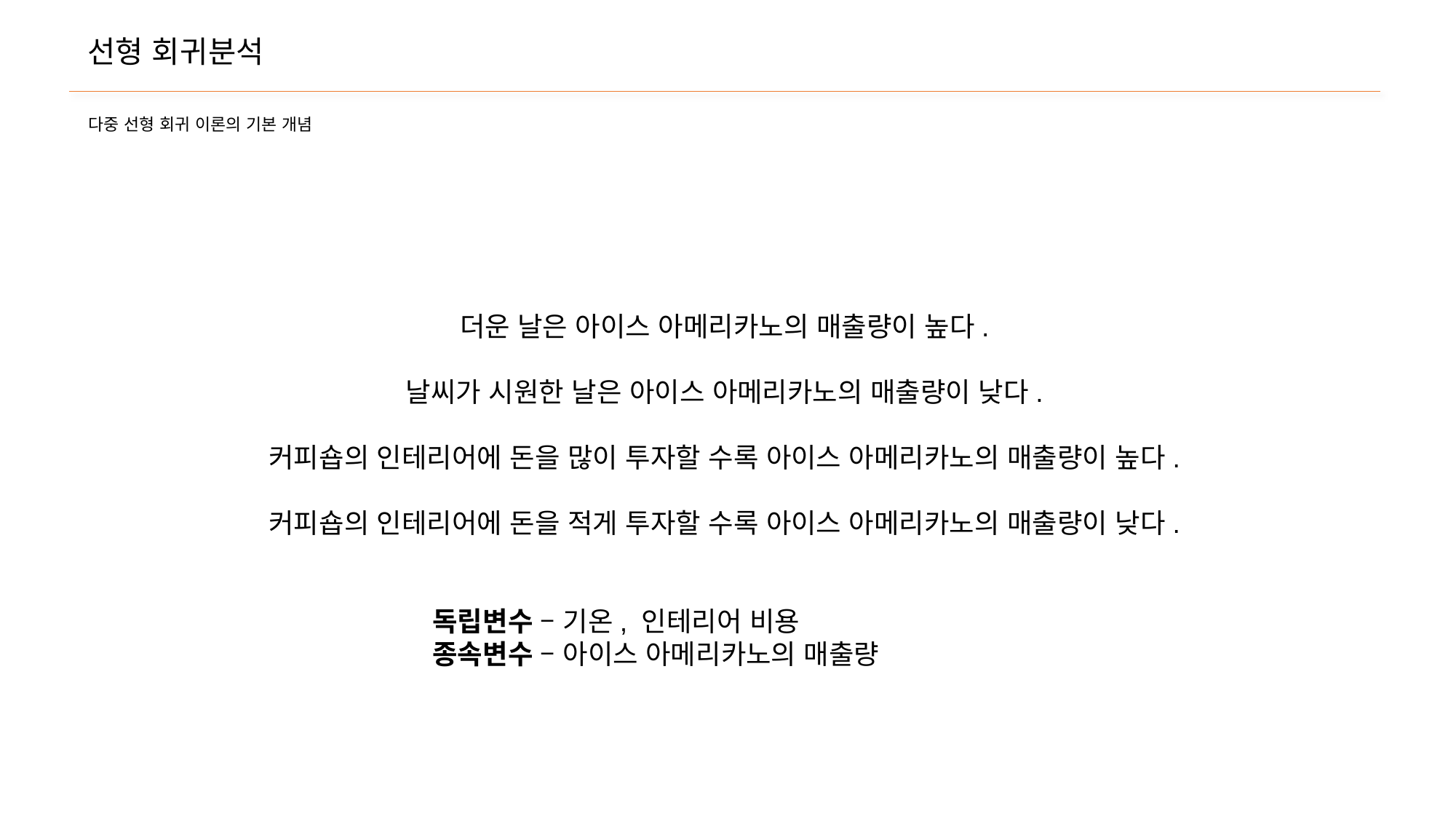

선형 회귀분석
다중 선형 회귀 이론의 기본 개념
더운 날은 아이스 아메리카노의 매출량이 높다.

날씨가 시원한 날은 아이스 아메리카노의 매출량이 낮다.

커피숍의 인테리어에 돈을 많이 투자할 수록 아이스 아메리카노의 매출량이 높다.

커피숍의 인테리어에 돈을 적게 투자할 수록 아이스 아메리카노의 매출량이 낮다.

독립변수 – 기온, 인테리어 비용
종속변수 – 아이스 아메리카노의 매출량